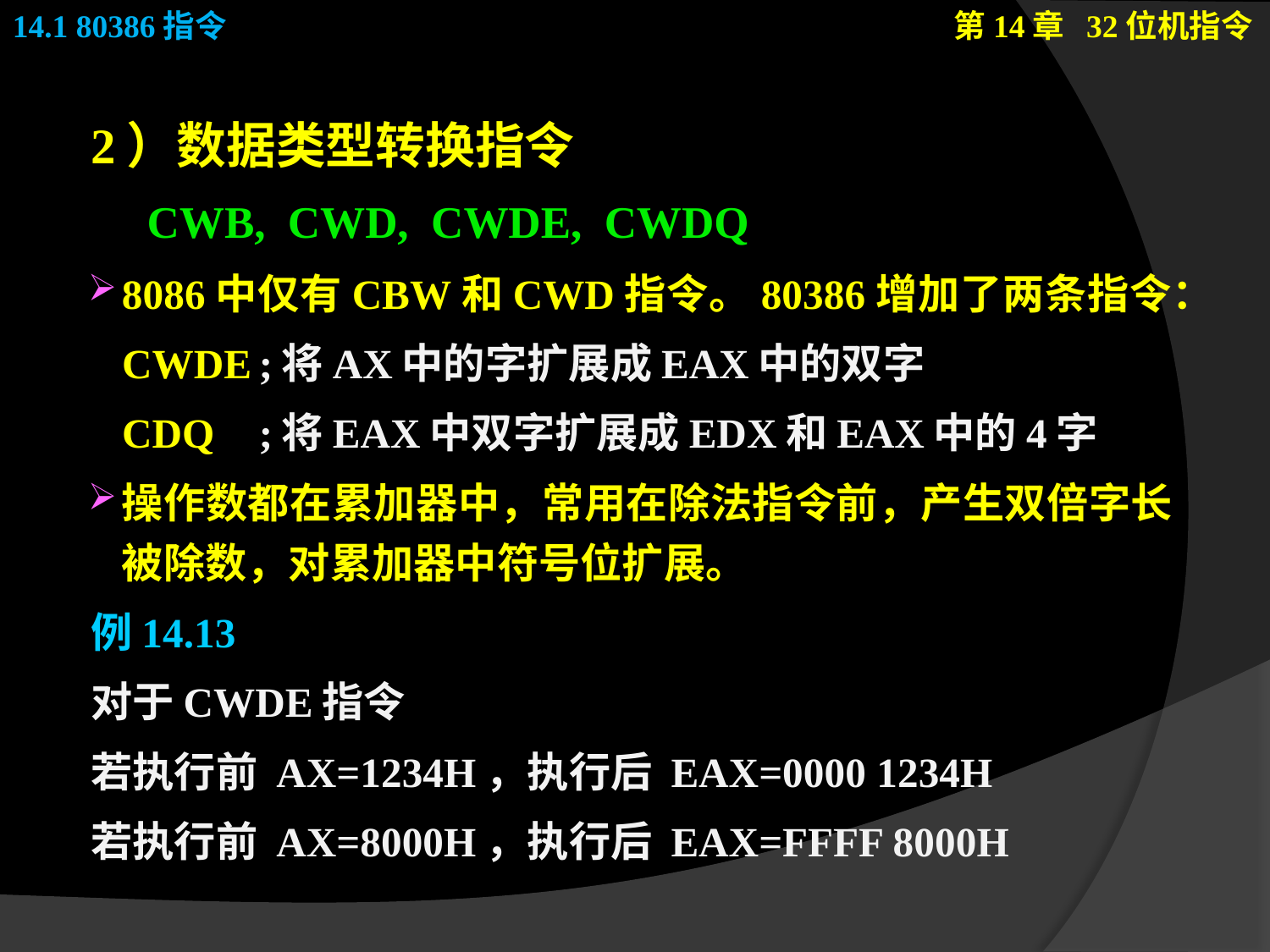

2）数据类型转换指令
     CWB,  CWD,  CWDE,  CWDQ
8086中仅有CBW和CWD指令。80386增加了两条指令：
   CWDE	;将AX中的字扩展成EAX中的双字
   CDQ	;将EAX中双字扩展成EDX和EAX中的4字
操作数都在累加器中，常用在除法指令前，产生双倍字长被除数，对累加器中符号位扩展。
例14.13
对于CWDE指令
若执行前 AX=1234H，执行后 EAX=0000 1234H
若执行前 AX=8000H，执行后 EAX=FFFF 8000H